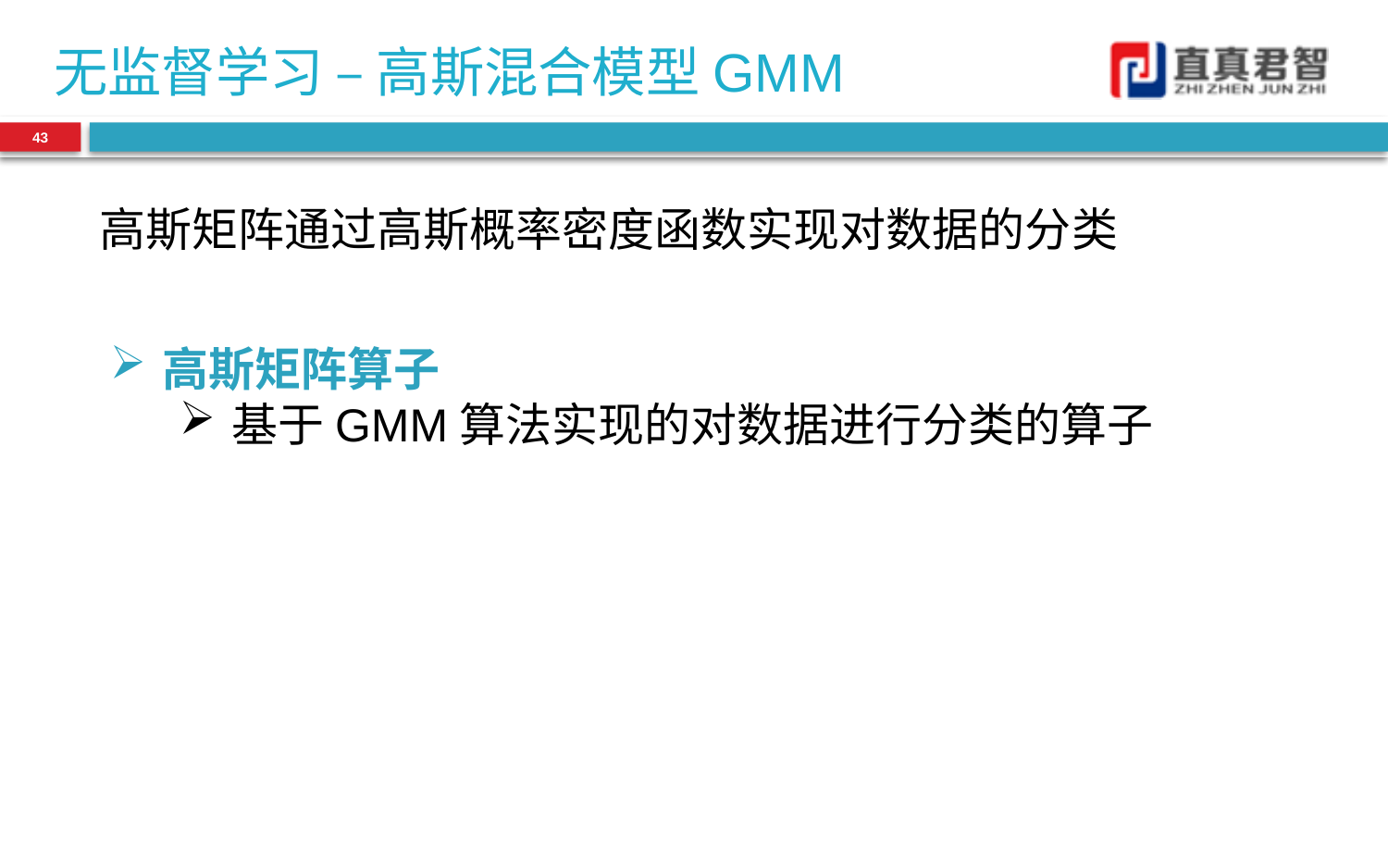

# 无监督学习 – 高斯混合模型GMM
43
高斯矩阵通过高斯概率密度函数实现对数据的分类

高斯矩阵算子
基于GMM算法实现的对数据进行分类的算子